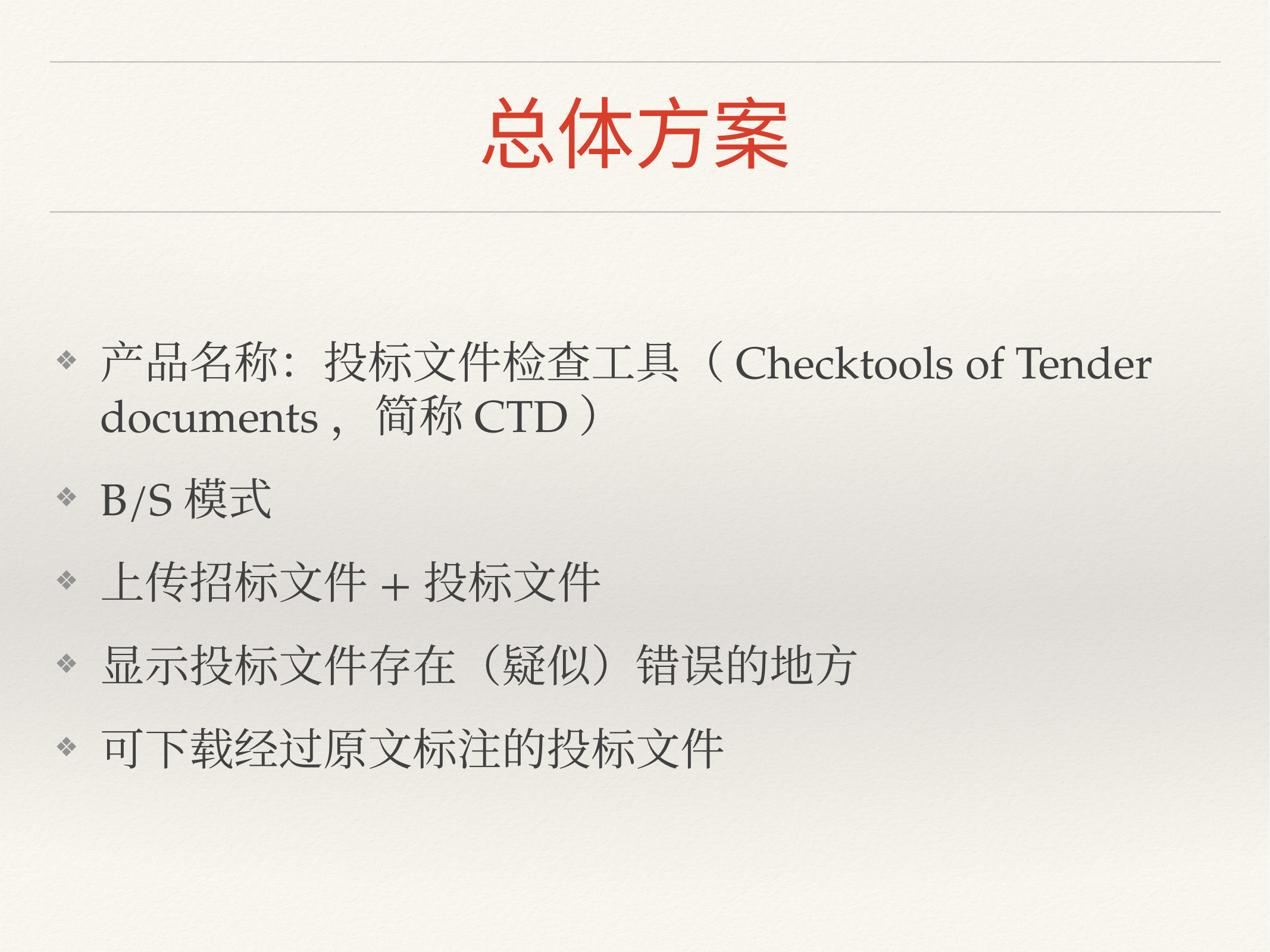

# 总体方案
产品名称：投标文件检查工具（Checktools of Tender documents，简称CTD）
B/S模式
上传招标文件+投标文件
显示投标文件存在（疑似）错误的地方
可下载经过原文标注的投标文件